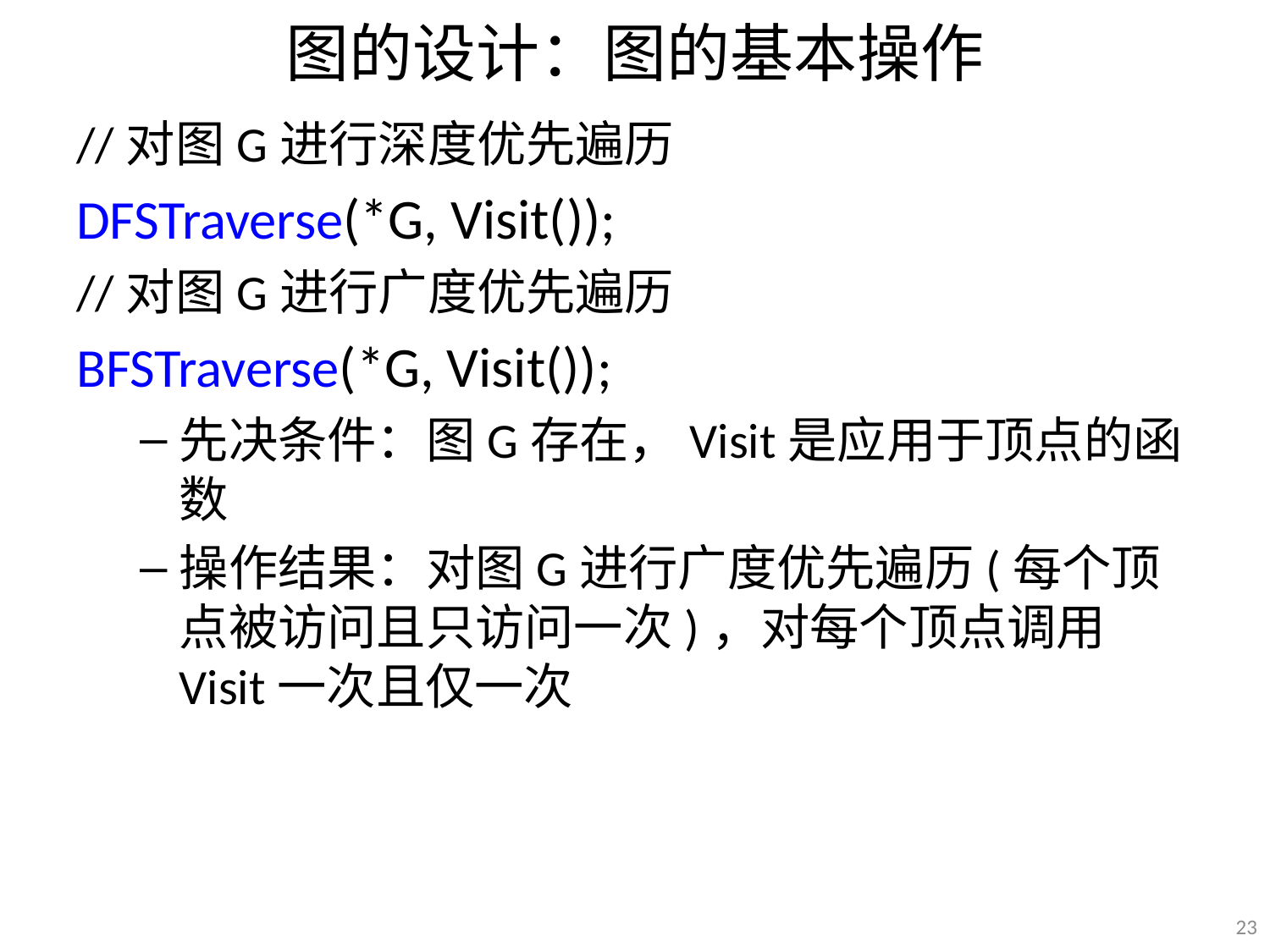

# 图的设计：图的基本操作
//对图G进行深度优先遍历
DFSTraverse(*G, Visit());
//对图G进行广度优先遍历
BFSTraverse(*G, Visit());
先决条件：图G存在，Visit是应用于顶点的函数
操作结果：对图G进行广度优先遍历(每个顶点被访问且只访问一次)，对每个顶点调用Visit一次且仅一次

23